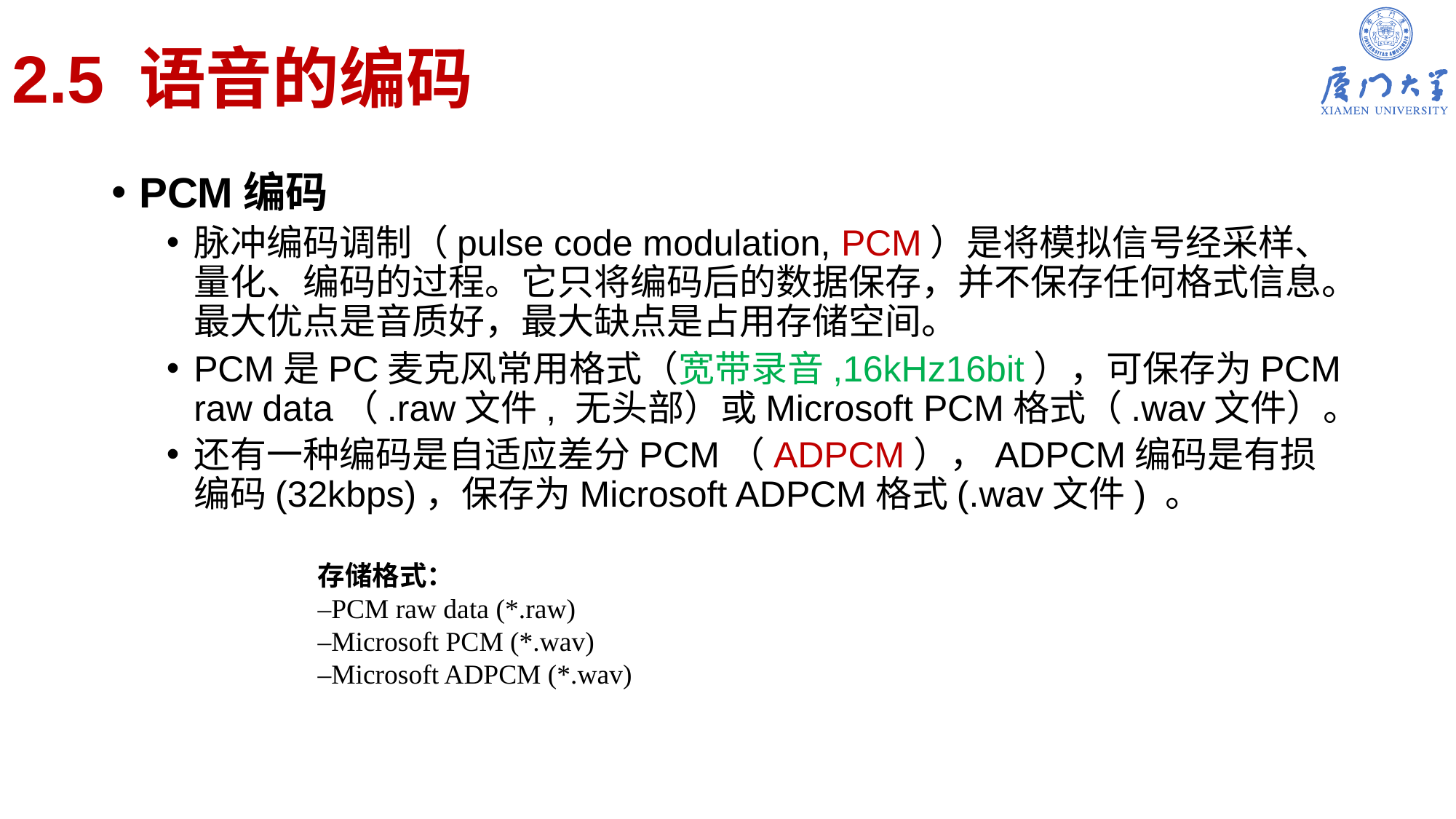

# 2.5 语音的编码
PCM编码
脉冲编码调制（pulse code modulation, PCM）是将模拟信号经采样、量化、编码的过程。它只将编码后的数据保存，并不保存任何格式信息。最大优点是音质好，最大缺点是占用存储空间。
PCM是PC麦克风常用格式（宽带录音,16kHz16bit），可保存为PCM raw data（.raw文件, 无头部）或Microsoft PCM格式（.wav文件）。
还有一种编码是自适应差分PCM（ADPCM），ADPCM编码是有损编码(32kbps)，保存为Microsoft ADPCM格式(.wav文件) 。

存储格式：
–PCM raw data (*.raw)
–Microsoft PCM (*.wav)
–Microsoft ADPCM (*.wav)